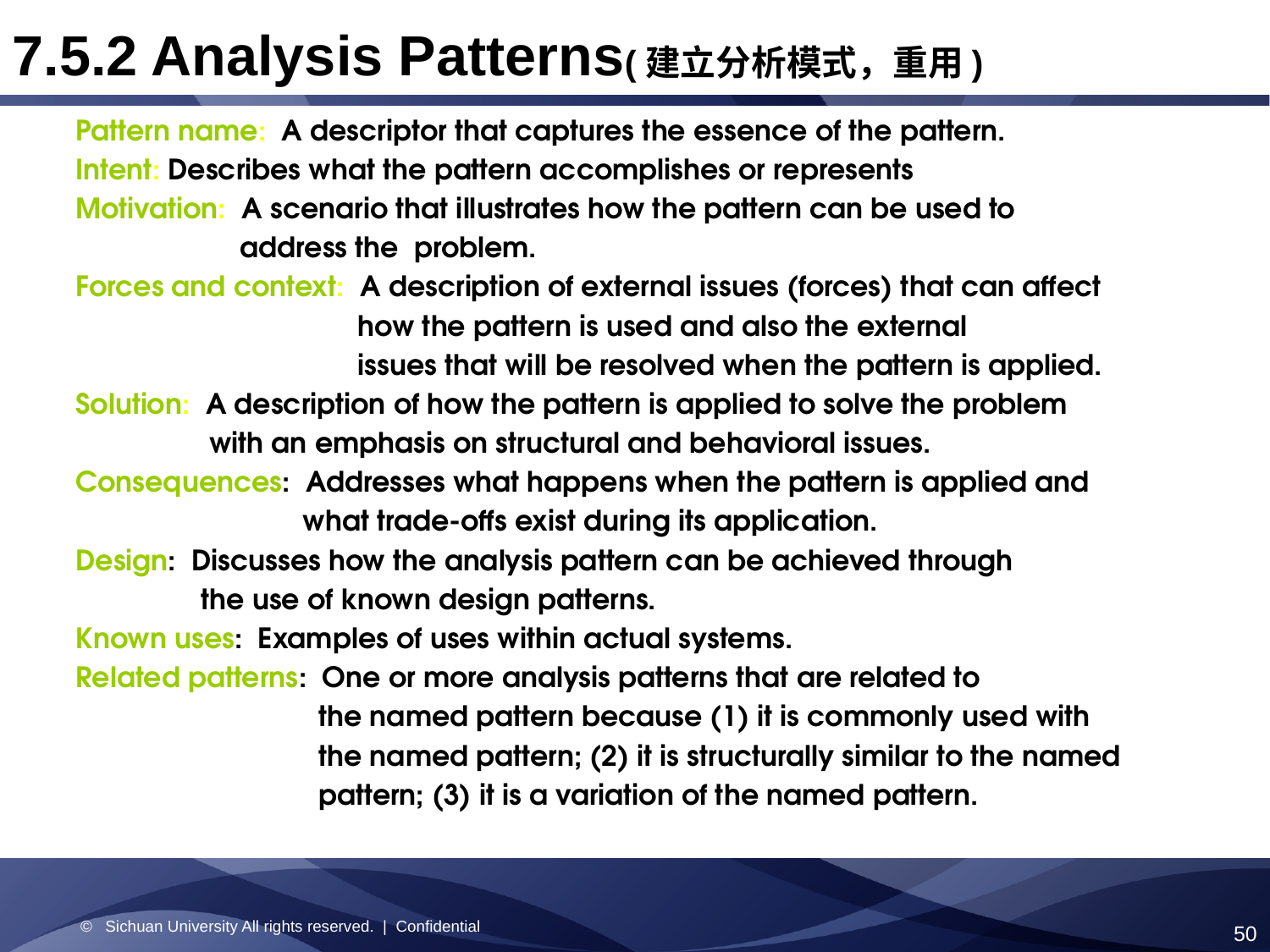

7.5.2 Analysis Patterns(建立分析模式，重用)
Pattern name:  A descriptor that captures the essence of the pattern.
Intent: Describes what the pattern accomplishes or represents
Motivation:  A scenario that illustrates how the pattern can be used to
                     address the  problem.
Forces and context:  A description of external issues (forces) that can affect
                                    how the pattern is used and also the external
                                    issues that will be resolved when the pattern is applied.
Solution:  A description of how the pattern is applied to solve the problem
                 with an emphasis on structural and behavioral issues.
Consequences:  Addresses what happens when the pattern is applied and
                             what trade-offs exist during its application.
Design:  Discusses how the analysis pattern can be achieved through
                the use of known design patterns.
Known uses:  Examples of uses within actual systems.
Related patterns:  One or more analysis patterns that are related to
                               the named pattern because (1) it is commonly used with
                               the named pattern; (2) it is structurally similar to the named
                               pattern; (3) it is a variation of the named pattern.

©   Sichuan University All rights reserved.  |  Confidential
50